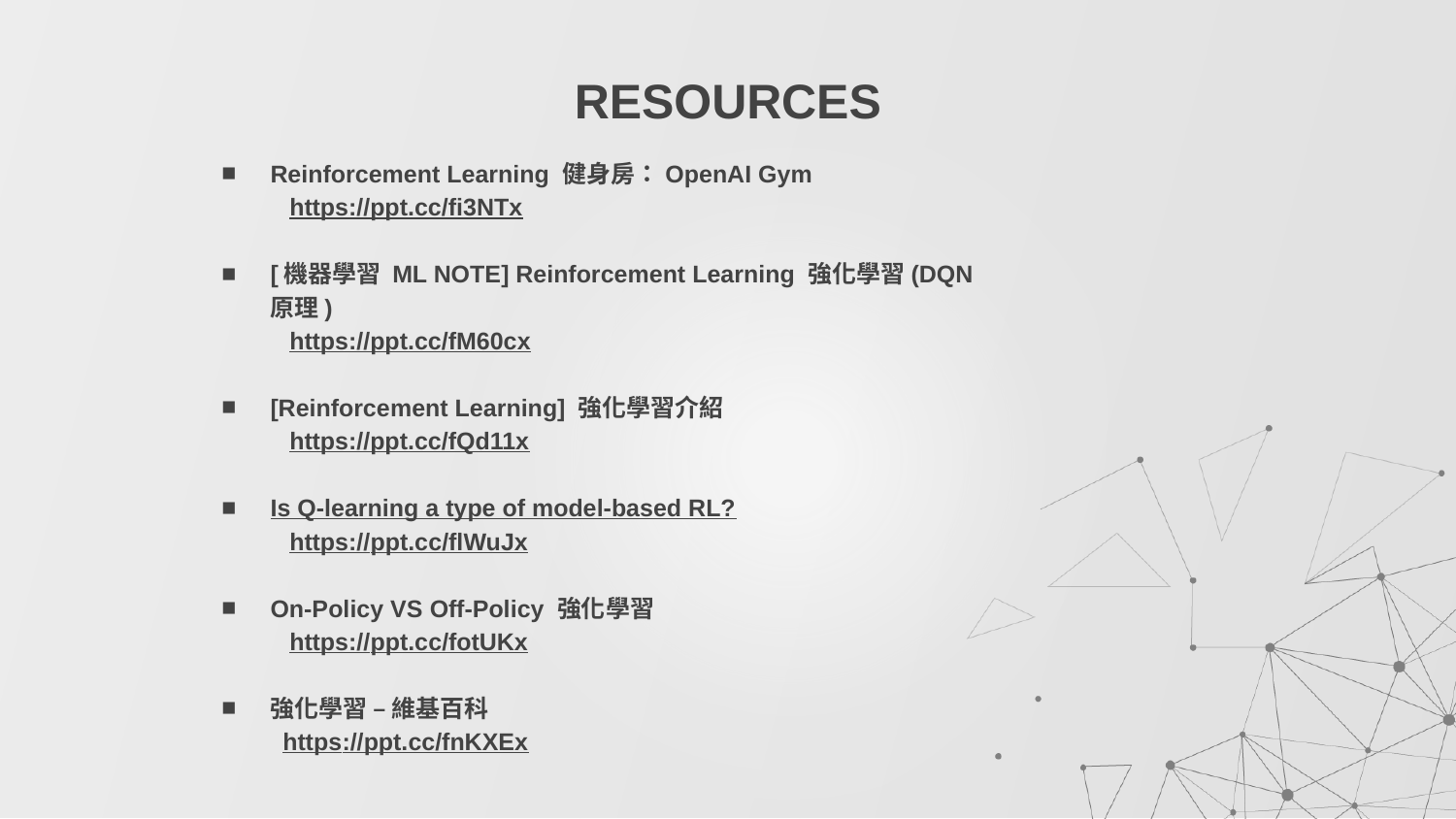

# RESOURCES
Reinforcement Learning 健身房：OpenAI Gym
          https://ppt.cc/fi3NTx

[機器學習 ML NOTE] Reinforcement Learning 強化學習(DQN原理)
          https://ppt.cc/fM60cx

[Reinforcement Learning] 強化學習介紹
          https://ppt.cc/fQd11x

Is Q-learning a type of model-based RL?
          https://ppt.cc/flWuJx

On-Policy VS Off-Policy 強化學習
          https://ppt.cc/fotUKx

強化學習 – 維基百科
         https://ppt.cc/fnKXEx